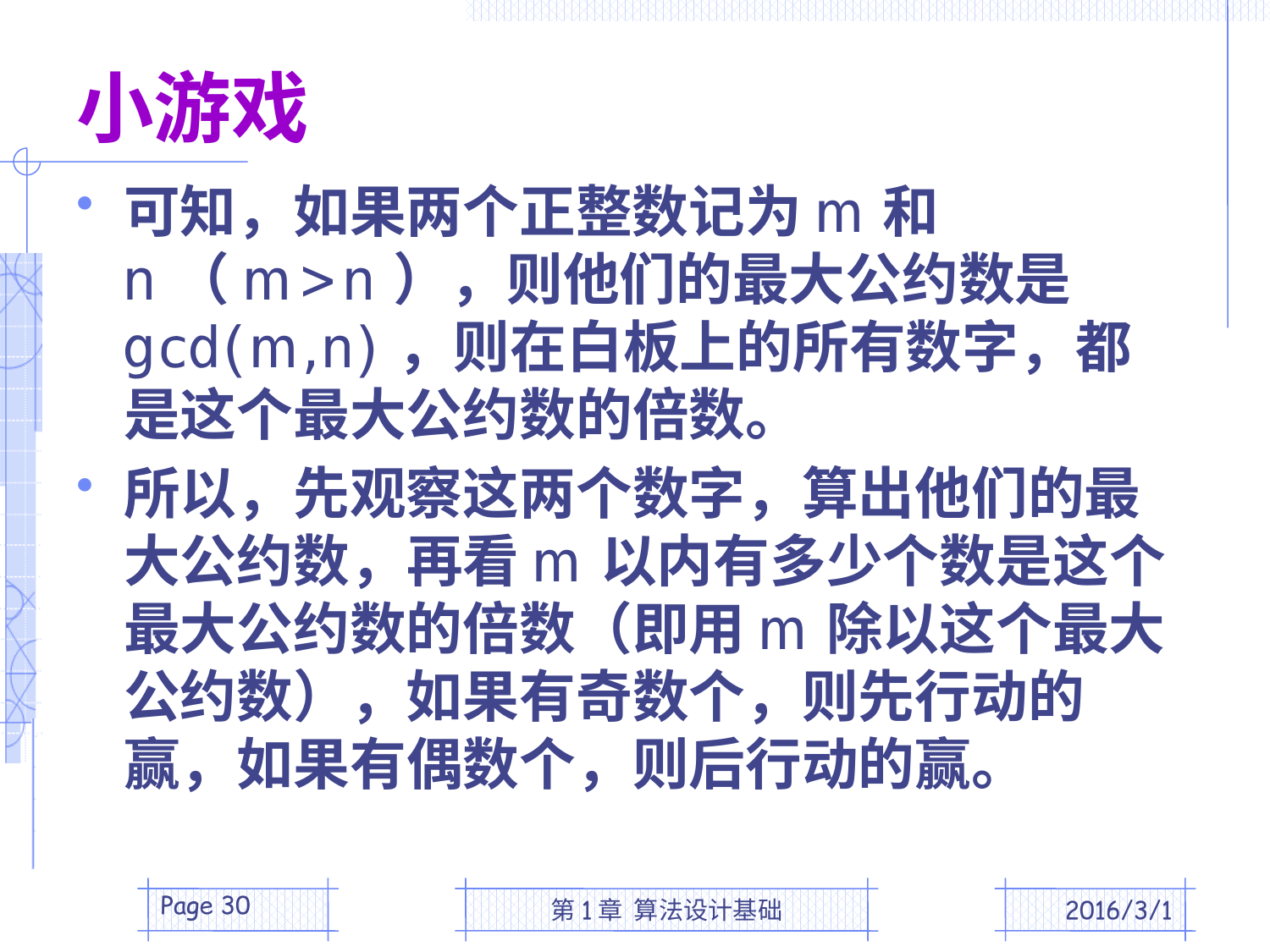

# 小游戏
可知，如果两个正整数记为m和n（m>n），则他们的最大公约数是gcd(m,n)，则在白板上的所有数字，都是这个最大公约数的倍数。
所以，先观察这两个数字，算出他们的最大公约数，再看m以内有多少个数是这个最大公约数的倍数（即用m除以这个最大公约数），如果有奇数个，则先行动的赢，如果有偶数个，则后行动的赢。
Page 30
第1章  算法设计基础
2016/3/1